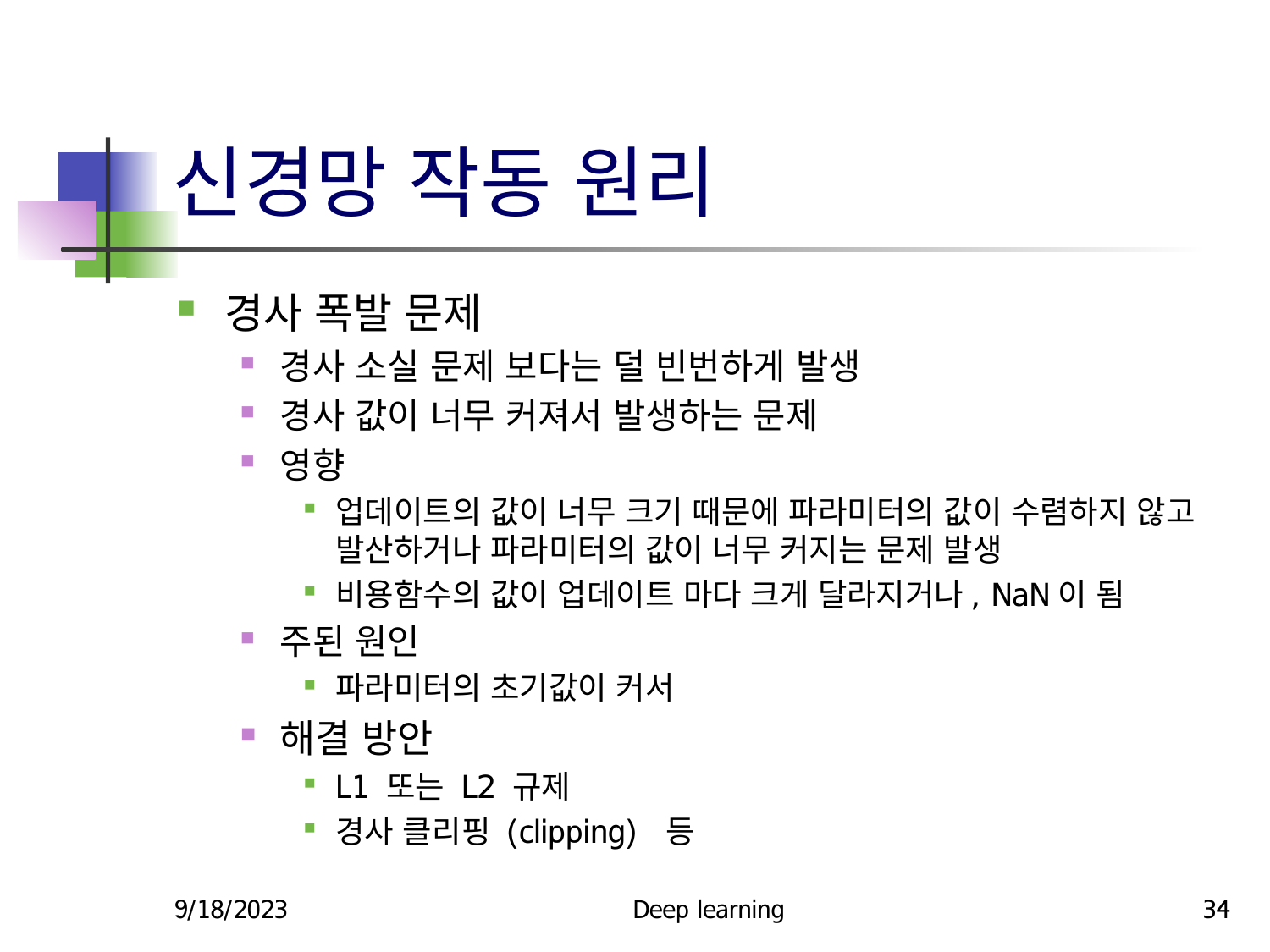

# 신경망 작동 원리
경사 폭발 문제
경사 소실 문제 보다는 덜 빈번하게 발생
경사 값이 너무 커져서 발생하는 문제
영향
업데이트의 값이 너무 크기 때문에 파라미터의 값이 수렴하지 않고 발산하거나 파라미터의 값이 너무 커지는 문제 발생
비용함수의 값이 업데이트 마다 크게 달라지거나, NaN이 됨
주된 원인
파라미터의 초기값이 커서
해결 방안
L1 또는 L2 규제
경사 클리핑 (clipping)  등
9/18/2023
Deep learning
34